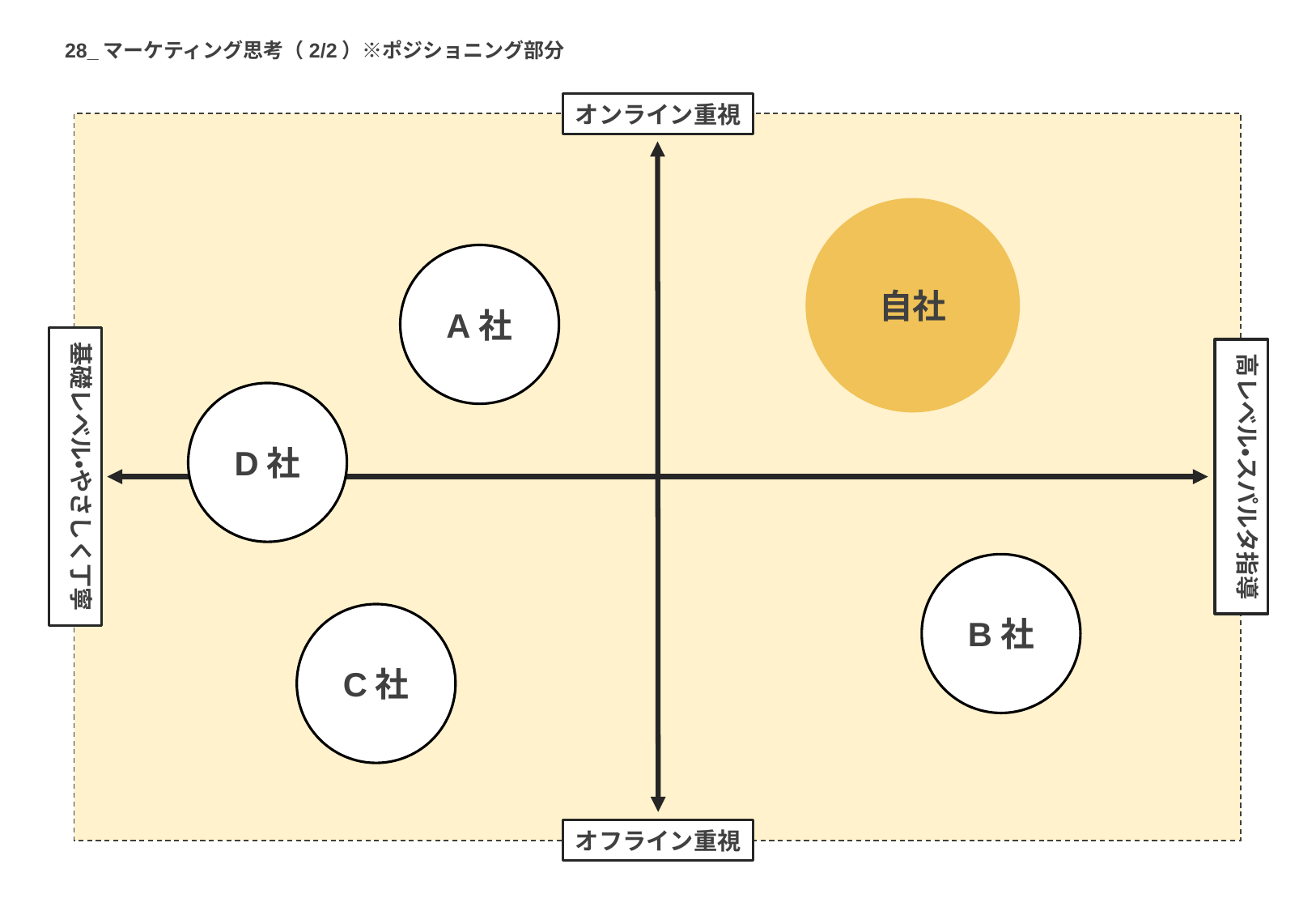

28_マーケティング思考（2/2）※ポジショニング部分
オンライン重視

自社

A社
基礎レベル・やさしく丁寧
高レベル・スパルタ指導

D社

B社

C社
オフライン重視